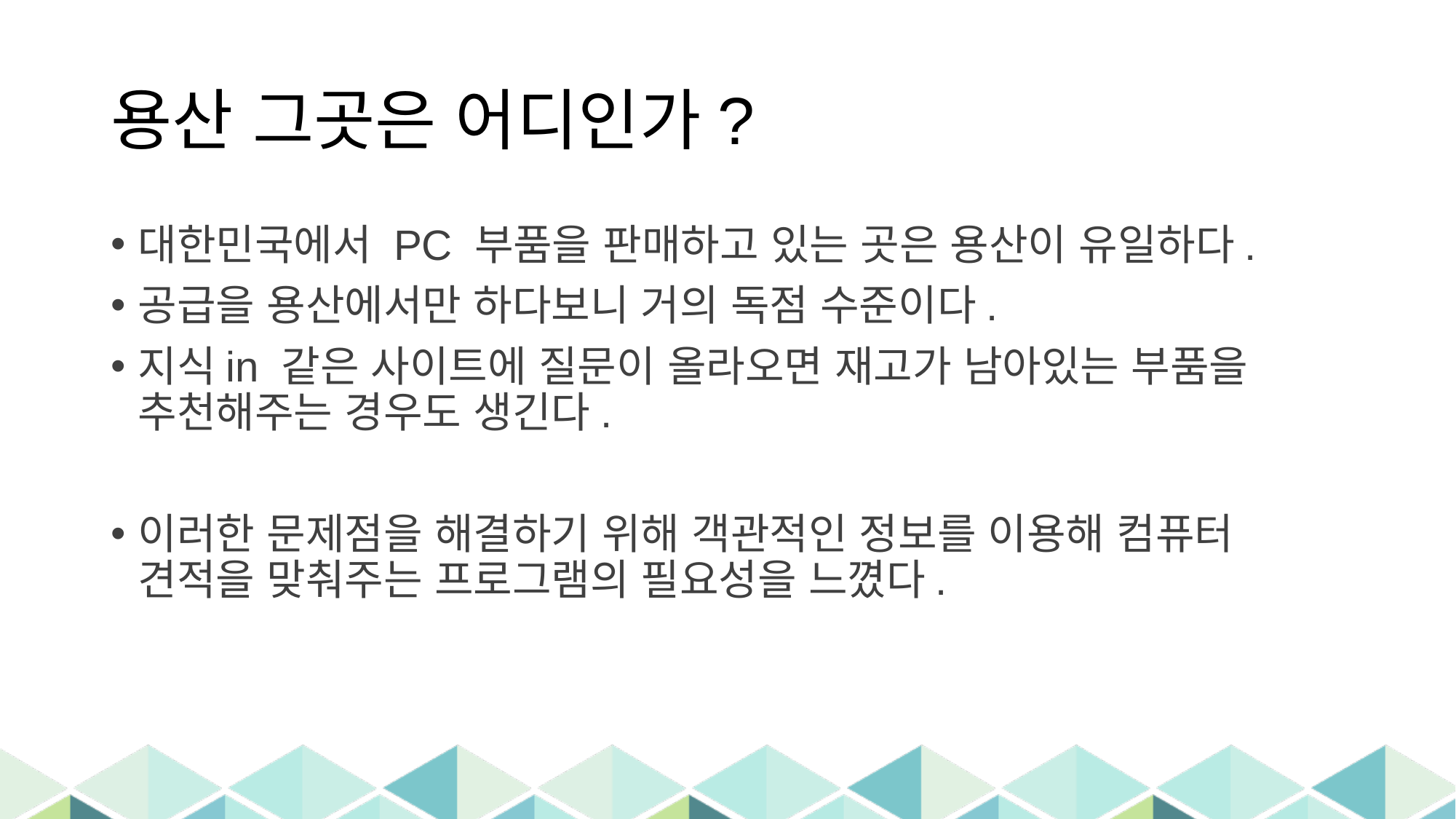

# 용산 그곳은 어디인가?
대한민국에서 PC 부품을 판매하고 있는 곳은 용산이 유일하다.
공급을 용산에서만 하다보니 거의 독점 수준이다.
지식in 같은 사이트에 질문이 올라오면 재고가 남아있는 부품을 추천해주는 경우도 생긴다.

이러한 문제점을 해결하기 위해 객관적인 정보를 이용해 컴퓨터 견적을 맞춰주는 프로그램의 필요성을 느꼈다.